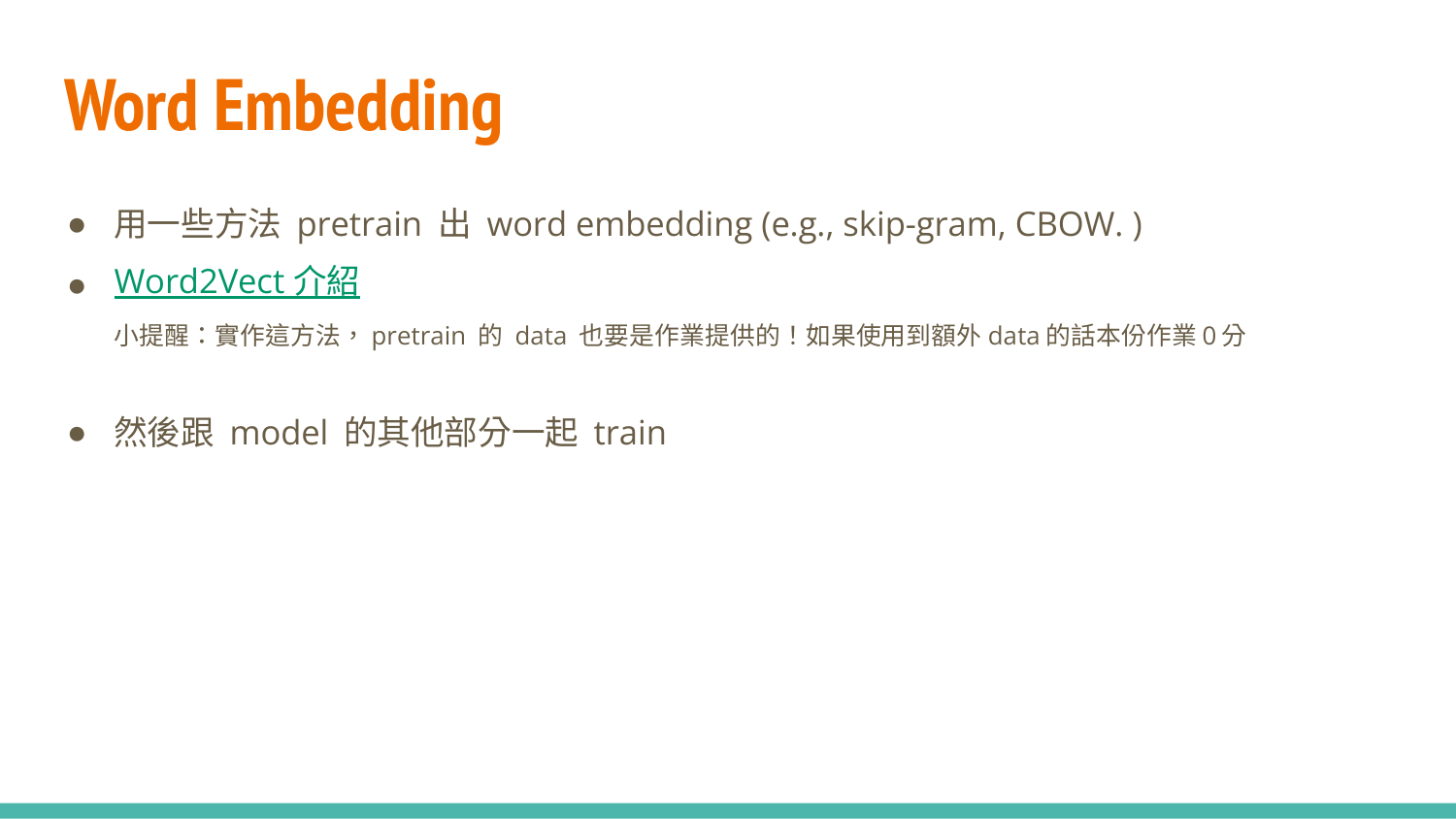

# Word Embedding
用一些方法 pretrain 出 word embedding (e.g., skip-gram, CBOW. )
Word2Vect 介紹
小提醒：實作這方法，pretrain 的 data 也要是作業提供的！如果使用到額外data的話本份作業0分

然後跟 model 的其他部分一起 train